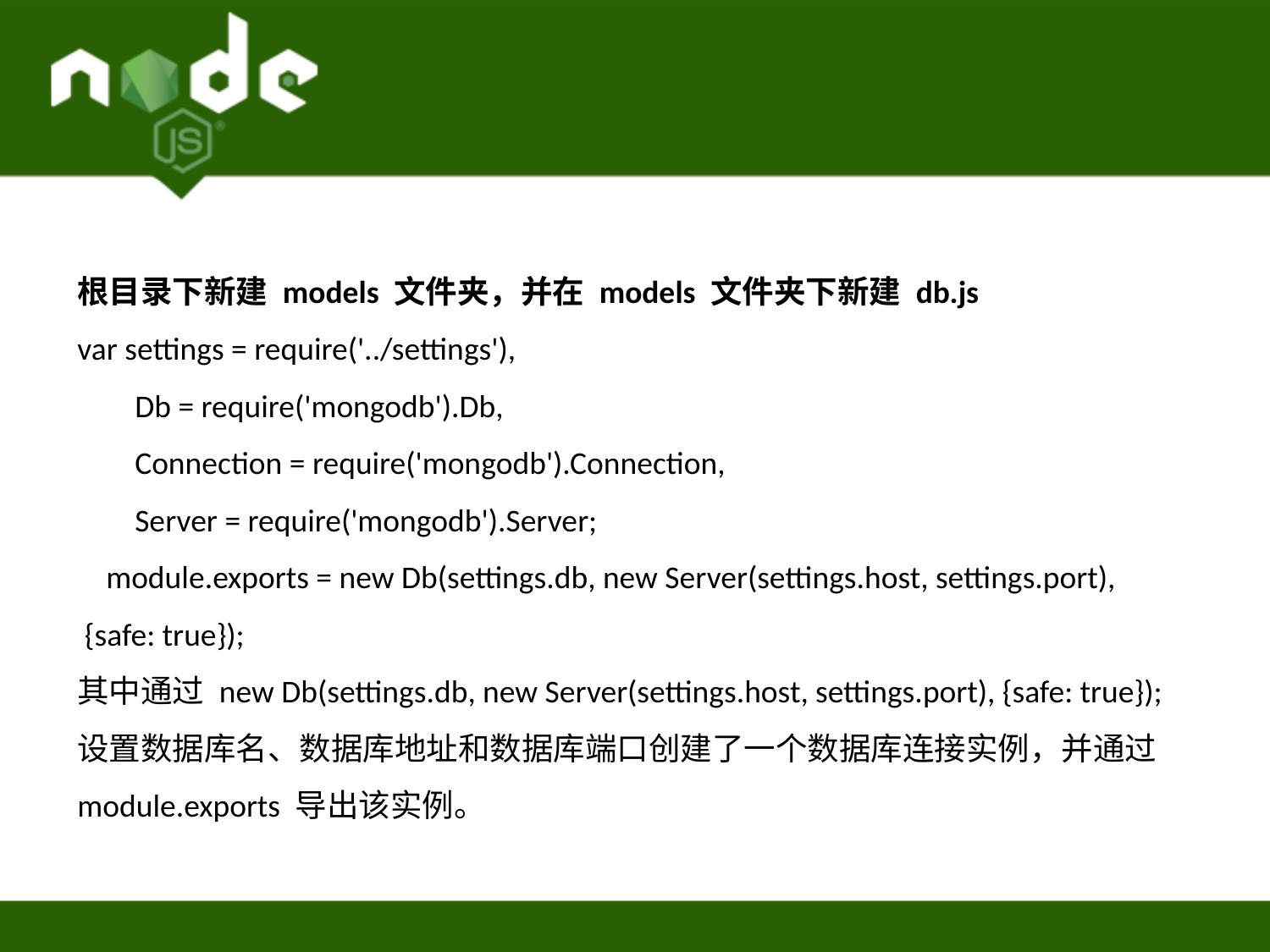

根目录下新建 models 文件夹，并在 models 文件夹下新建 db.js
var settings = require('../settings'),
        Db = require('mongodb').Db,
        Connection = require('mongodb').Connection,
        Server = require('mongodb').Server;
    module.exports = new Db(settings.db, new Server(settings.host, settings.port),
 {safe: true});
其中通过 new Db(settings.db, new Server(settings.host, settings.port), {safe: true}); 设置数据库名、数据库地址和数据库端口创建了一个数据库连接实例，并通过 module.exports 导出该实例。